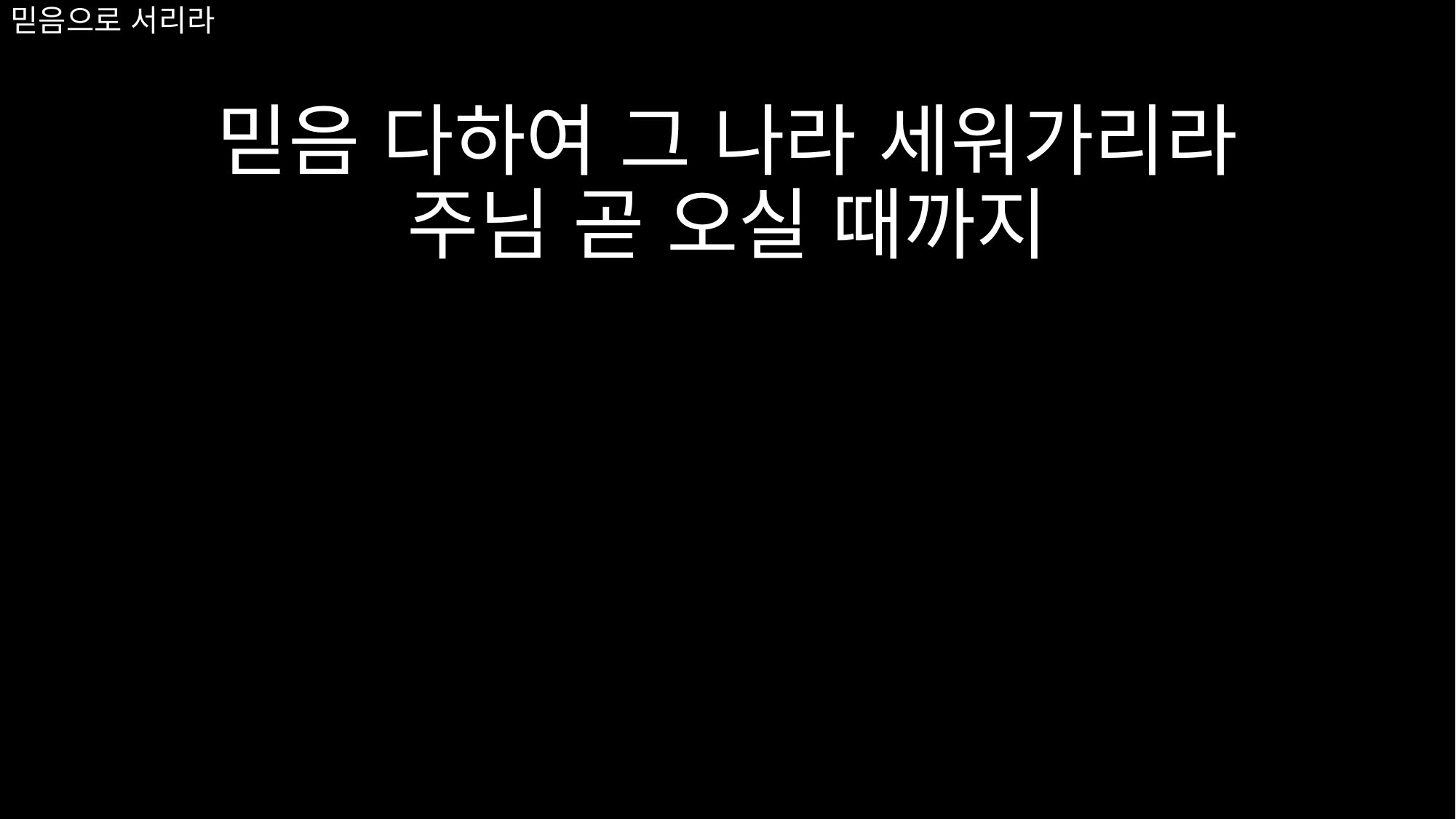

# 믿음으로 서리라
믿음 다하여 그 나라 세워가리라
주님 곧 오실 때까지